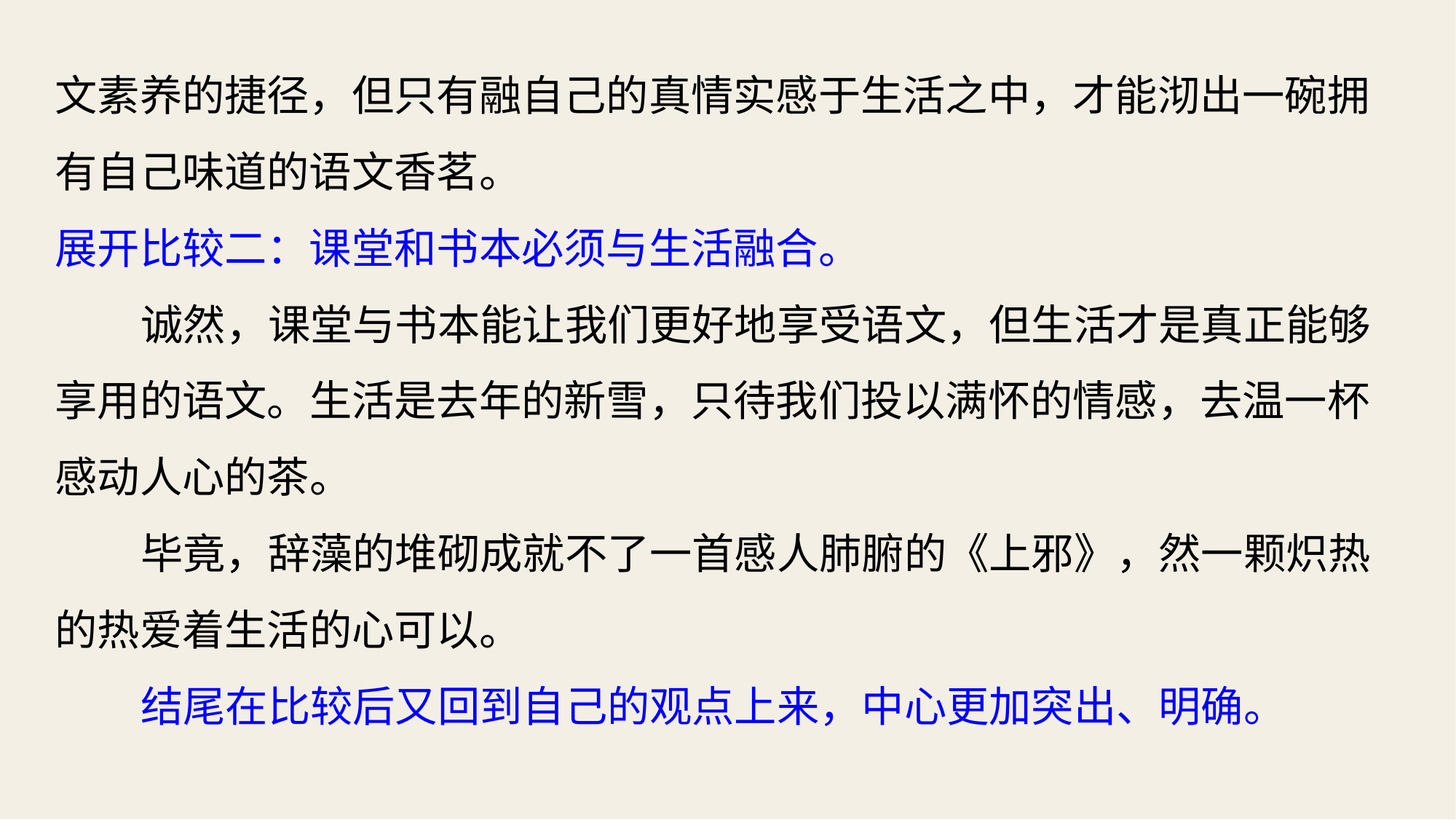

文素养的捷径，但只有融自己的真情实感于生活之中，才能沏出一碗拥有自己味道的语文香茗。
展开比较二：课堂和书本必须与生活融合。
诚然，课堂与书本能让我们更好地享受语文，但生活才是真正能够享用的语文。生活是去年的新雪，只待我们投以满怀的情感，去温一杯感动人心的茶。
毕竟，辞藻的堆砌成就不了一首感人肺腑的《上邪》，然一颗炽热的热爱着生活的心可以。
结尾在比较后又回到自己的观点上来，中心更加突出、明确。